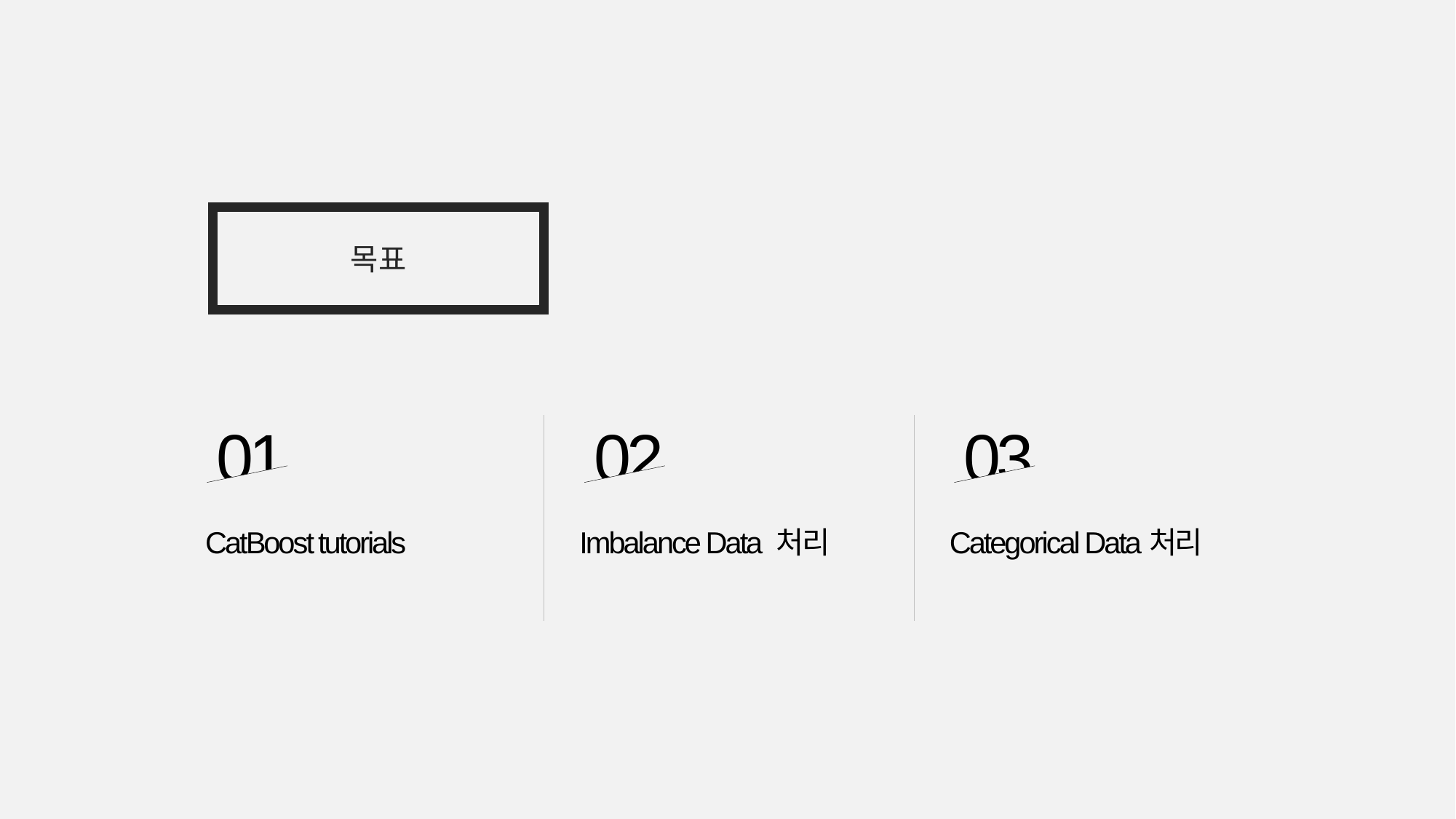

목표
01

02

03

CatBoost tutorials
Imbalance Data 처리
Categorical Data처리